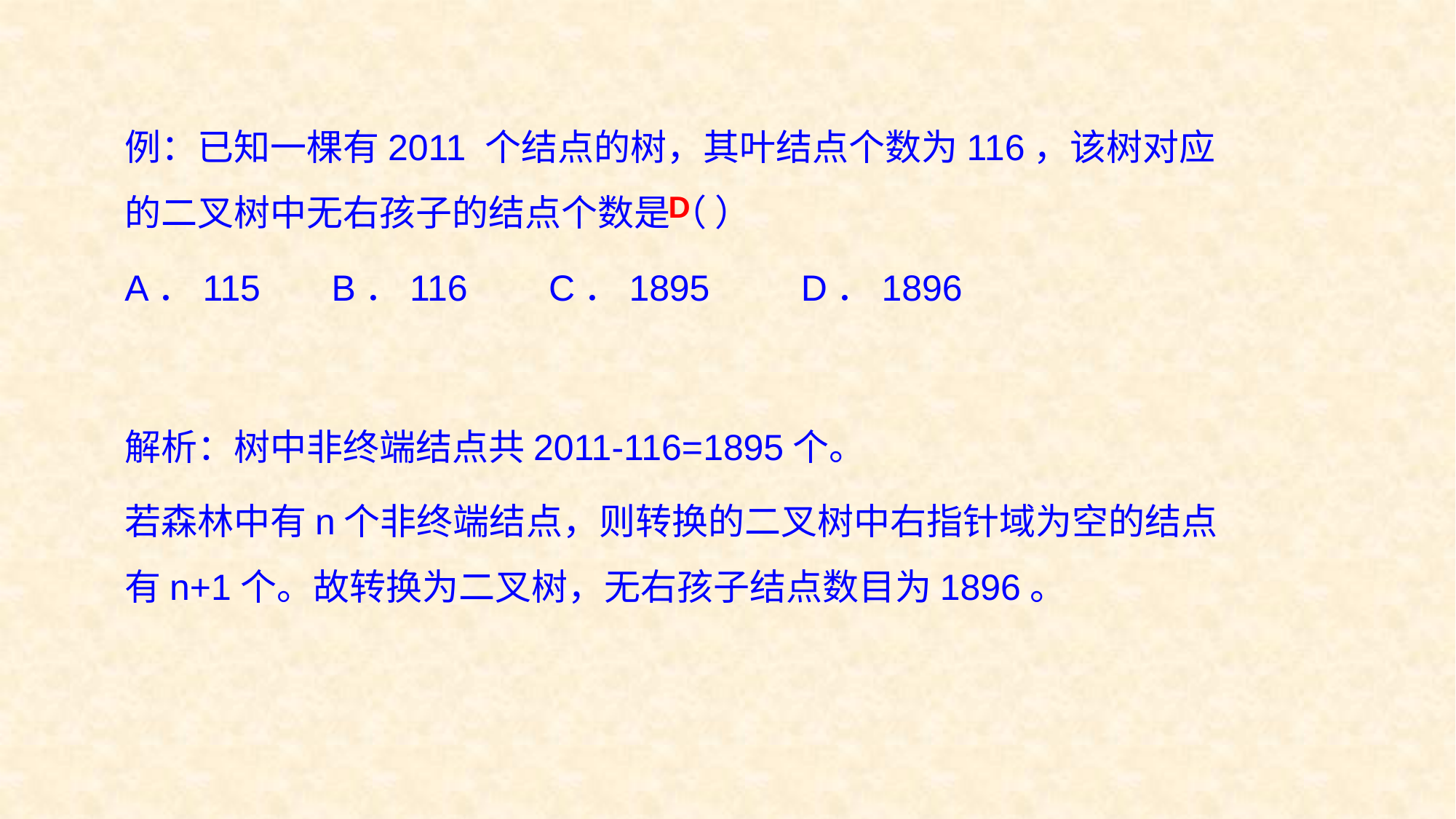

例：已知一棵有2011 个结点的树，其叶结点个数为116，该树对应的二叉树中无右孩子的结点个数是（ ）
A．115       B．116        C．1895         D．1896

D
解析：树中非终端结点共2011-116=1895个。
若森林中有n个非终端结点，则转换的二叉树中右指针域为空的结点有n+1个。故转换为二叉树，无右孩子结点数目为1896。